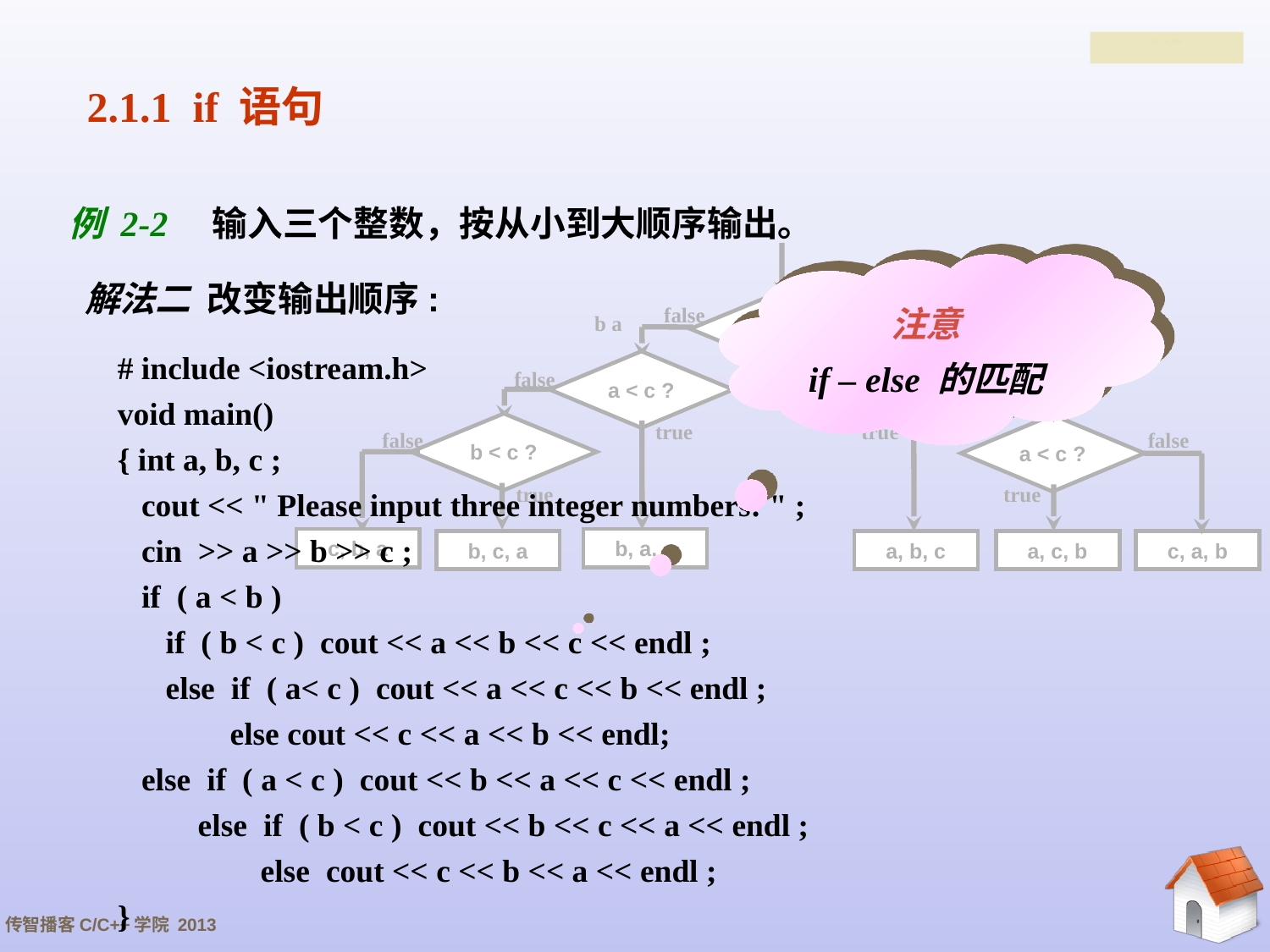

# 2.1.1  if 语句
2.1.1  if 语句
例 2-2    输入三个整数，按从小到大顺序输出。

a < b ?

a < c ?

b < c ?

b < c ?

a < c ?

c, b, a
b, a, c
b, c, a
a, b, c
a, c, b
c, a, b
false
true
false
false
true
true
false
false
true
true
b a
a b
注意
if – else 的匹配
解法二  改变输出顺序:
# include <iostream.h>
void main()
{ int a, b, c ;
   cout << " Please input three integer numbers: " ;
   cin  >> a >> b >> c ;
   if  ( a < b )
      if  ( b < c )  cout << a << b << c << endl ;
      else  if  ( a< c )  cout << a << c << b << endl ;
              else cout << c << a << b << endl;
   else  if  ( a < c )  cout << b << a << c << endl ;
          else  if  ( b < c )  cout << b << c << a << endl ;
	  else  cout << c << b << a << endl ;
}